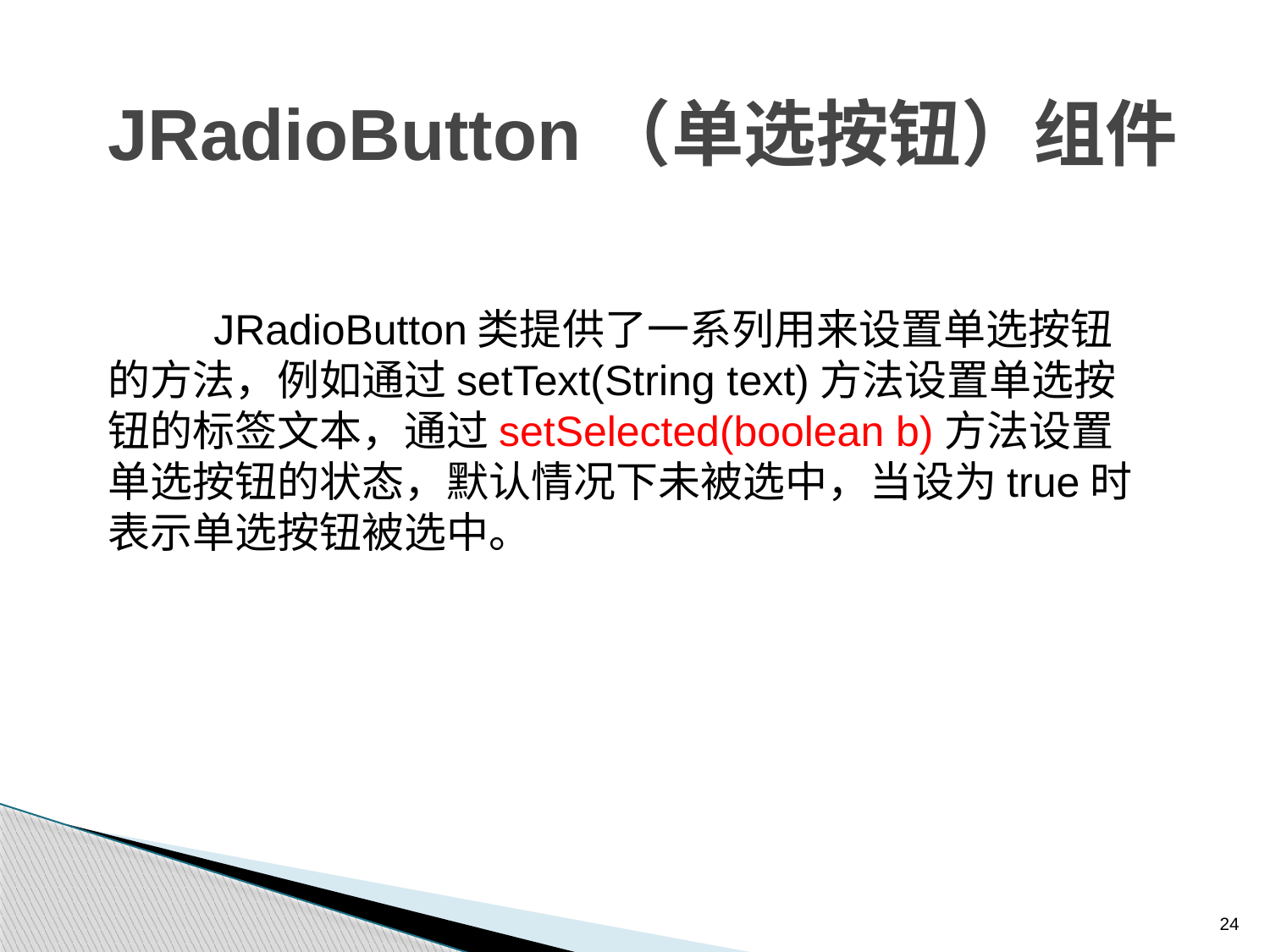

# JRadioButton（单选按钮）组件
JRadioButton类提供了一系列用来设置单选按钮的方法，例如通过setText(String text)方法设置单选按钮的标签文本，通过setSelected(boolean b)方法设置单选按钮的状态，默认情况下未被选中，当设为true时表示单选按钮被选中。

24